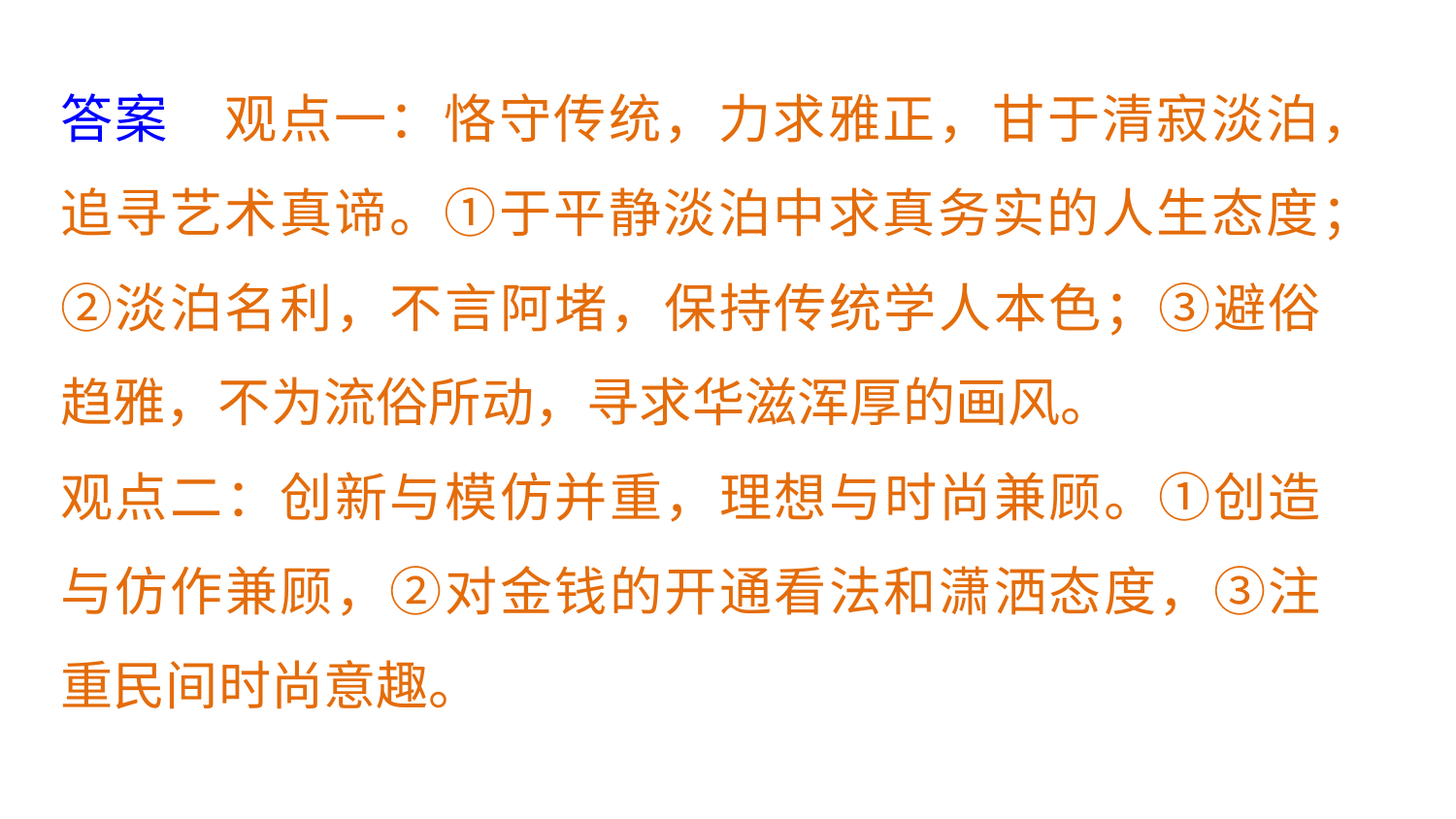

答案　观点一：恪守传统，力求雅正，甘于清寂淡泊，追寻艺术真谛。①于平静淡泊中求真务实的人生态度；②淡泊名利，不言阿堵，保持传统学人本色；③避俗趋雅，不为流俗所动，寻求华滋浑厚的画风。
观点二：创新与模仿并重，理想与时尚兼顾。①创造与仿作兼顾，②对金钱的开通看法和潇洒态度，③注重民间时尚意趣。